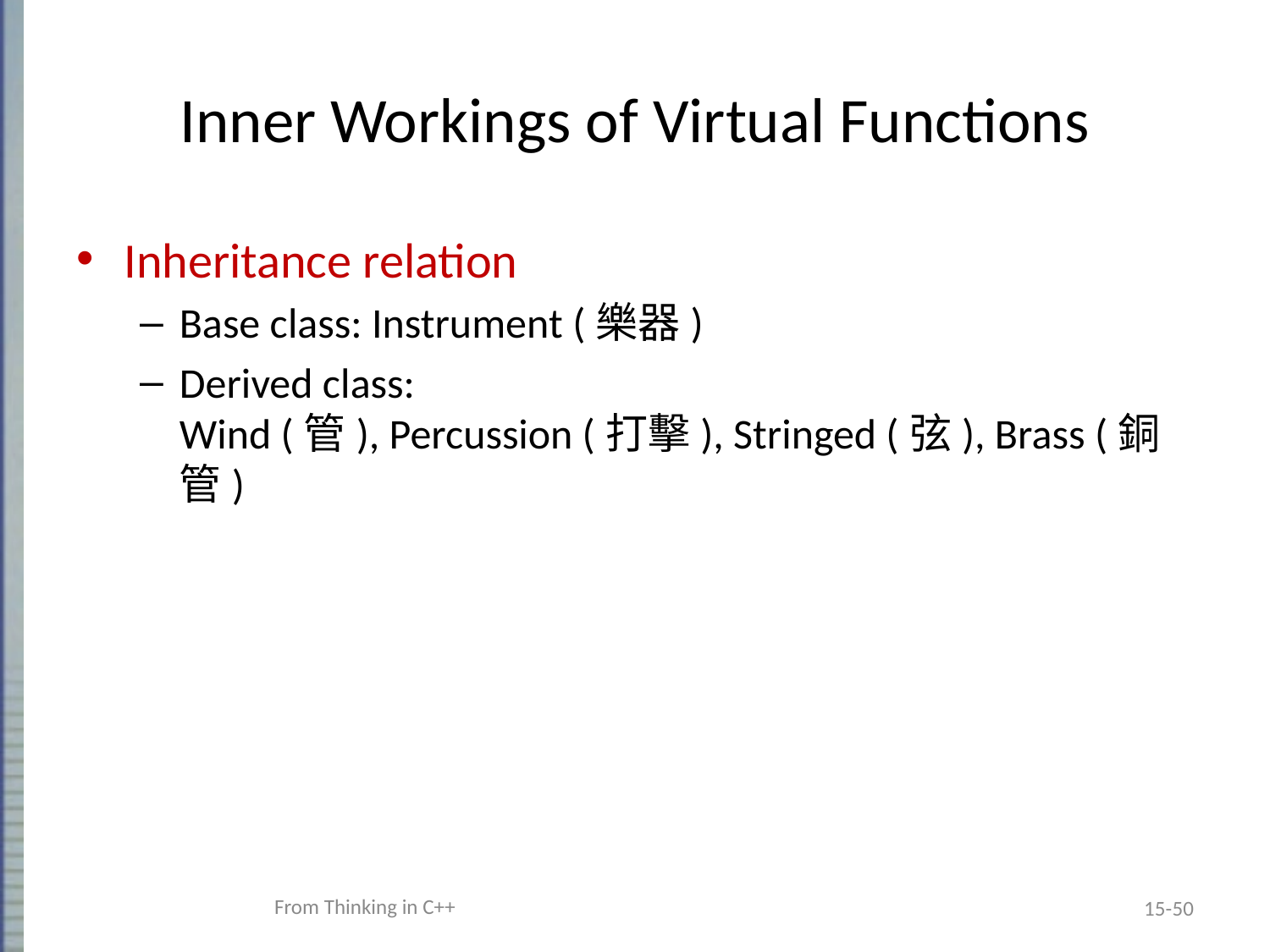

# Inner Workings of Virtual Functions
Inheritance relation
Base class: Instrument (樂器)
Derived class:
Wind (管), Percussion (打擊), Stringed (弦), Brass (銅管)
From Thinking in C++
15-50